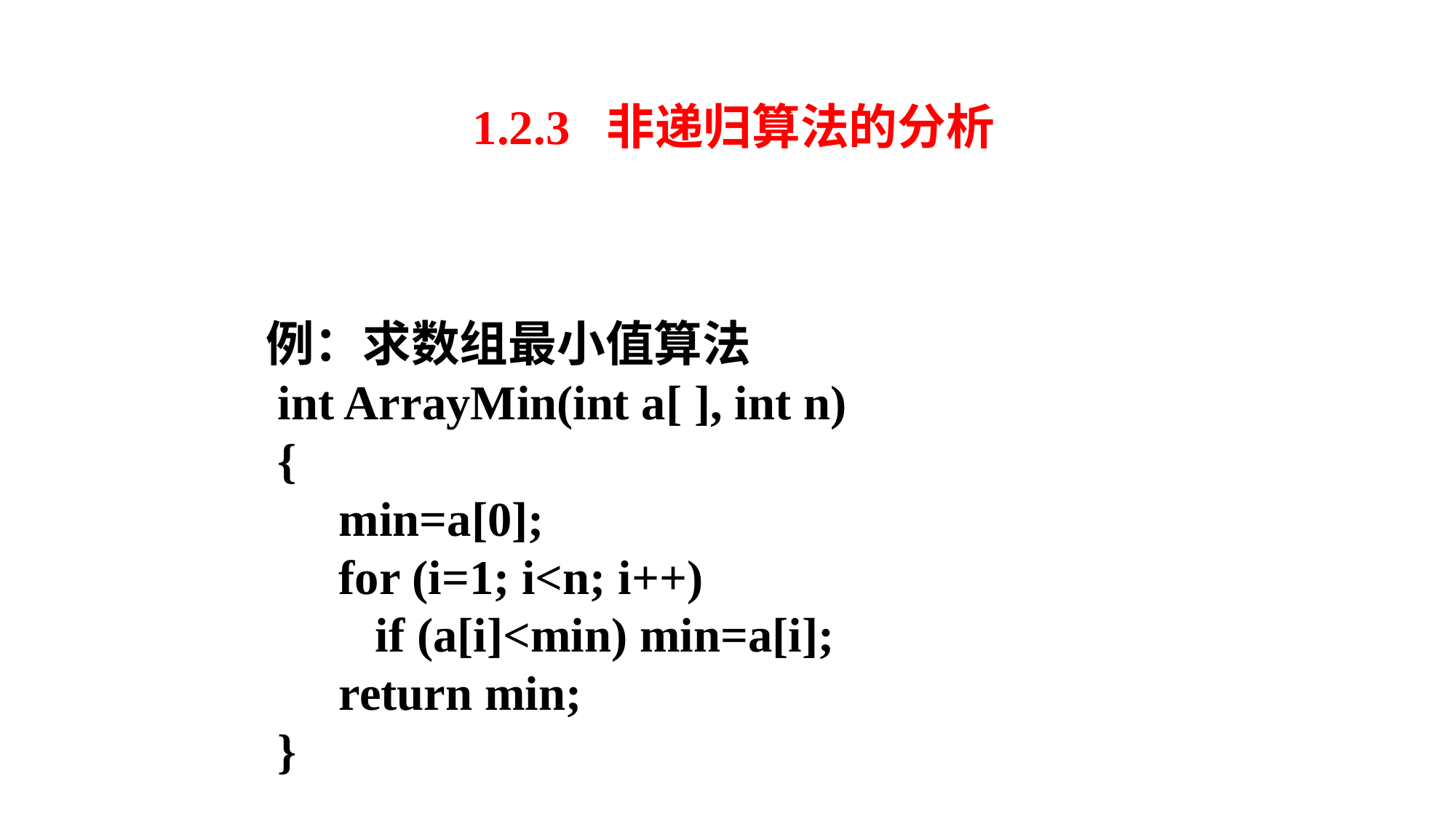

1.2.3  非递归算法的分析
例：求数组最小值算法
 int ArrayMin(int a[ ], int n)
 {
      min=a[0];
      for (i=1; i<n; i++)
         if (a[i]<min) min=a[i];
      return min;
 }